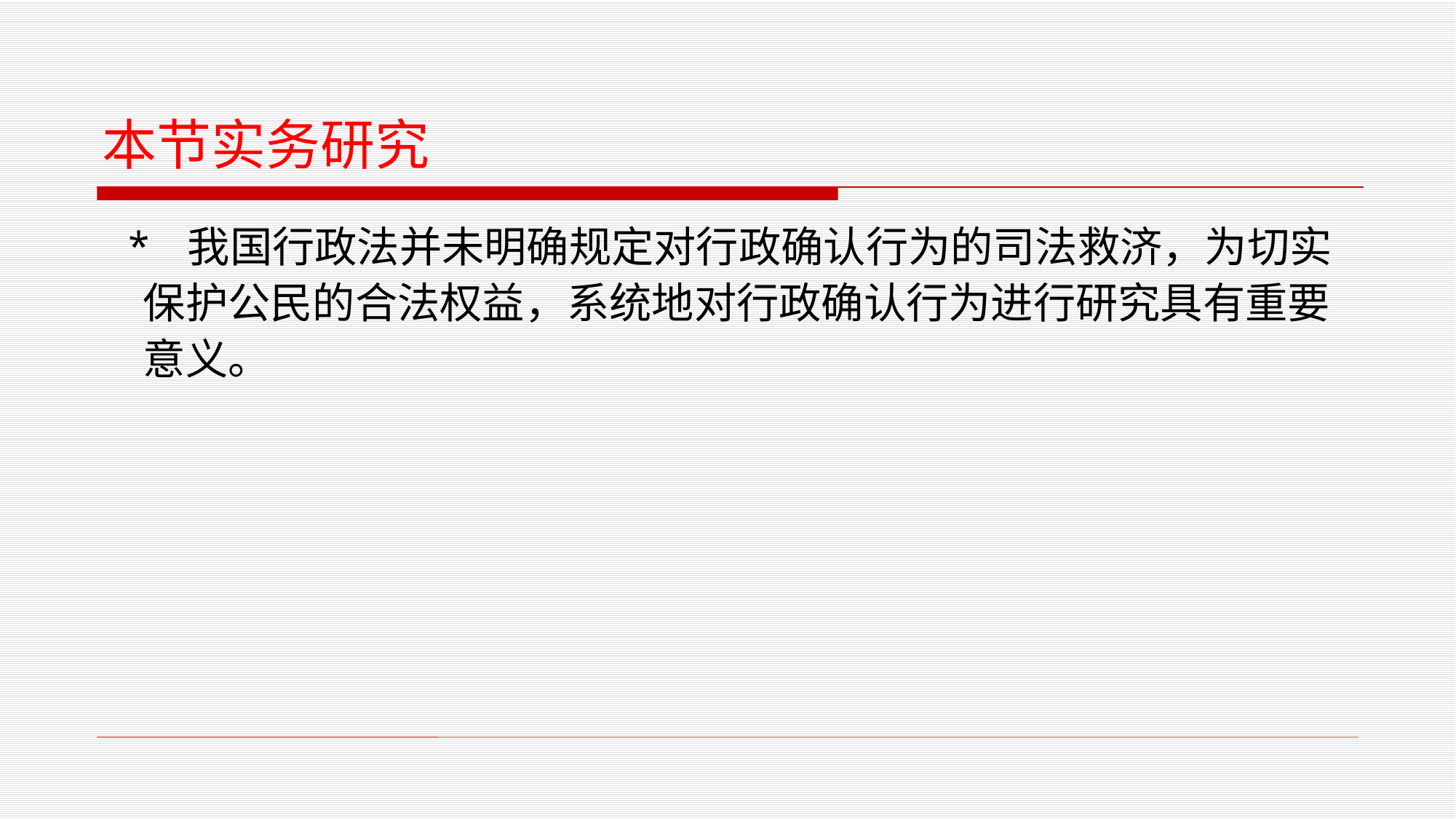

# 本节实务研究
 * 我国行政法并未明确规定对行政确认行为的司法救济，为切实保护公民的合法权益，系统地对行政确认行为进行研究具有重要意义。